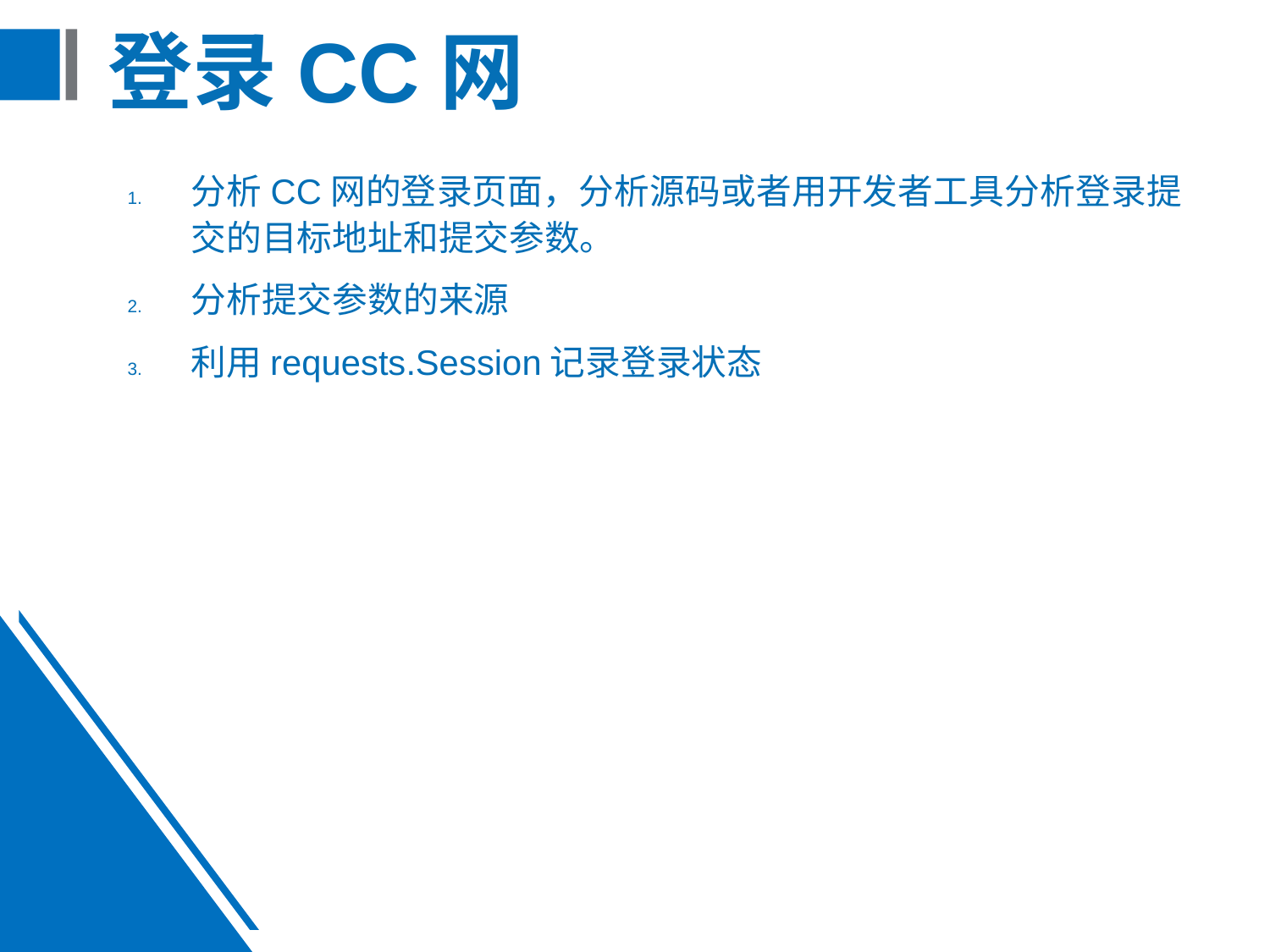

# 登录CC网
分析CC网的登录页面，分析源码或者用开发者工具分析登录提交的目标地址和提交参数。
分析提交参数的来源
利用requests.Session记录登录状态

7